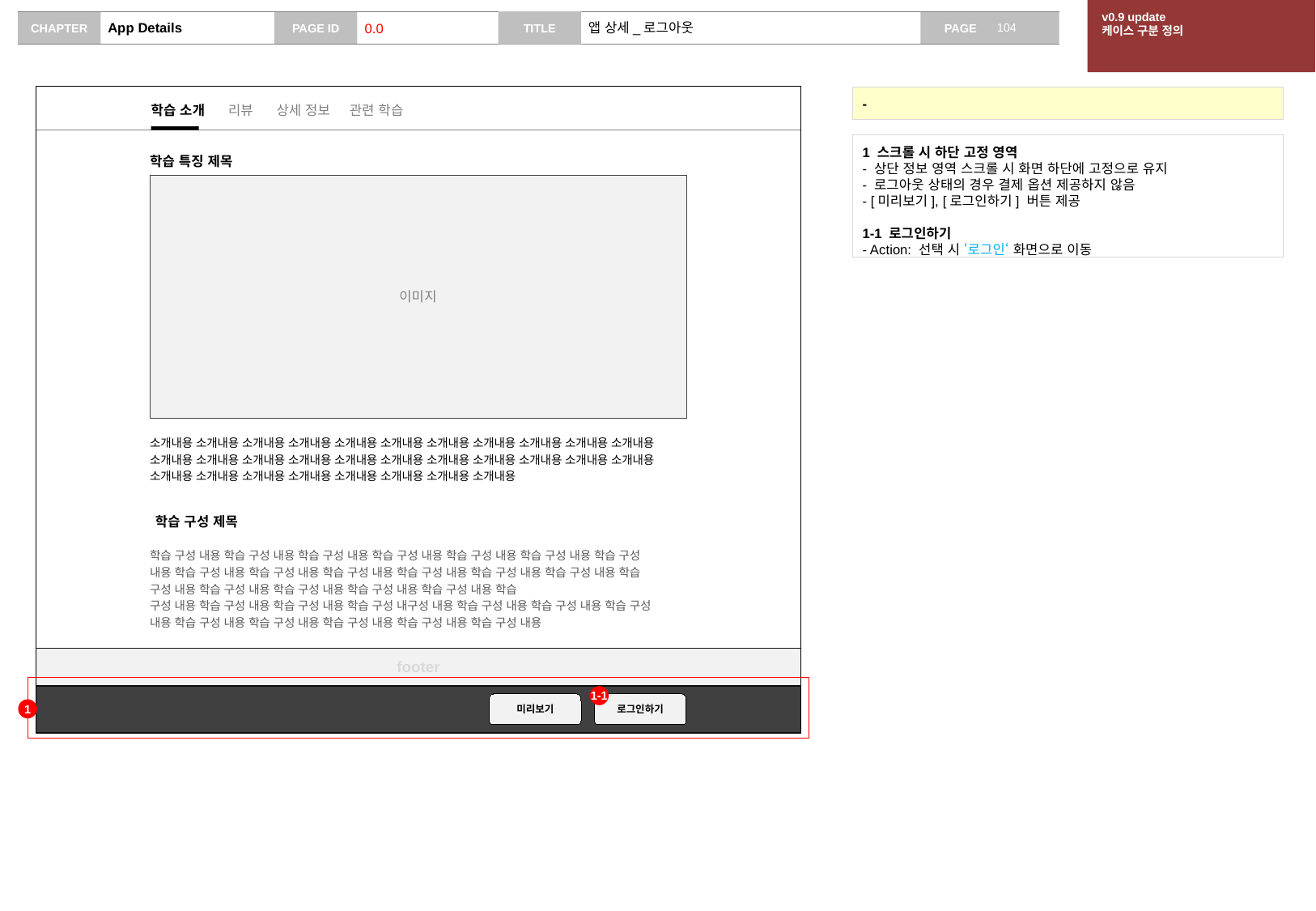

v0.9 update
케이스 구분 정의

# App Details
0.0
앱 상세_로그아웃

-
학습 소개      리뷰      상세 정보     관련 학습

1 스크롤 시 하단 고정 영역
- 상단 정보 영역 스크롤 시 화면 하단에 고정으로 유지
- 로그아웃 상태의 경우 결제 옵션 제공하지 않음
- [미리보기], [로그인하기] 버튼 제공

1-1 로그인하기
- Action: 선택 시 ‘로그인‘ 화면으로 이동
학습 특징 제목
이미지
소개내용 소개내용 소개내용 소개내용 소개내용 소개내용 소개내용 소개내용 소개내용 소개내용 소개내용 소개내용 소개내용 소개내용 소개내용 소개내용 소개내용 소개내용 소개내용 소개내용 소개내용 소개내용 소개내용 소개내용 소개내용 소개내용 소개내용 소개내용 소개내용 소개내용
학습 구성 제목
학습 구성 내용 학습 구성 내용 학습 구성 내용 학습 구성 내용 학습 구성 내용 학습 구성 내용 학습 구성 내용 학습 구성 내용 학습 구성 내용 학습 구성 내용 학습 구성 내용 학습 구성 내용 학습 구성 내용 학습 구성 내용 학습 구성 내용 학습 구성 내용 학습 구성 내용 학습 구성 내용 학습
구성 내용 학습 구성 내용 학습 구성 내용 학습 구성 내구성 내용 학습 구성 내용 학습 구성 내용 학습 구성 내용 학습 구성 내용 학습 구성 내용 학습 구성 내용 학습 구성 내용 학습 구성 내용
footer

1-1
미리보기
로그인하기
1